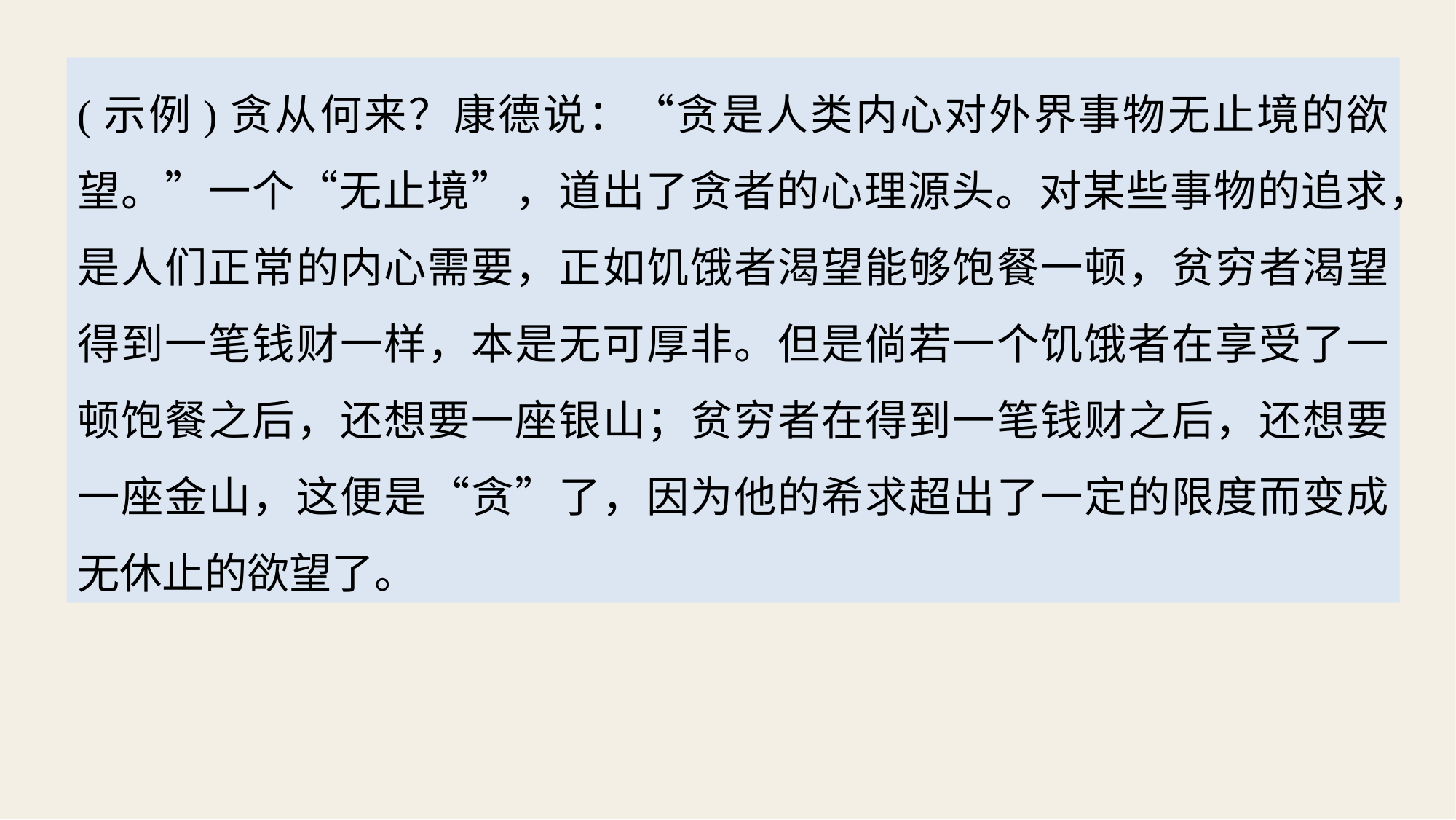

(示例)贪从何来？康德说：“贪是人类内心对外界事物无止境的欲望。”一个“无止境”，道出了贪者的心理源头。对某些事物的追求，是人们正常的内心需要，正如饥饿者渴望能够饱餐一顿，贫穷者渴望得到一笔钱财一样，本是无可厚非。但是倘若一个饥饿者在享受了一顿饱餐之后，还想要一座银山；贫穷者在得到一笔钱财之后，还想要一座金山，这便是“贪”了，因为他的希求超出了一定的限度而变成无休止的欲望了。